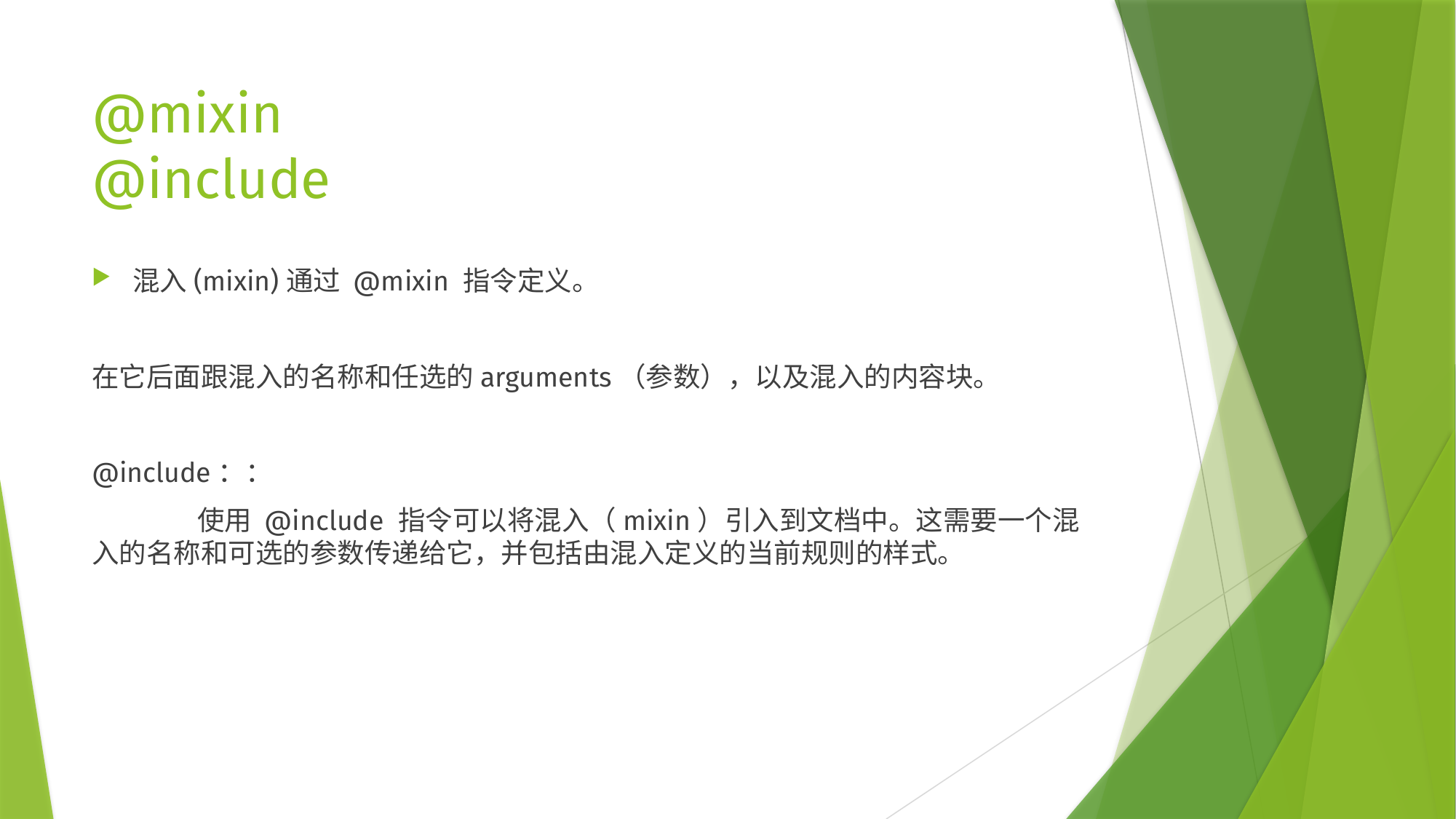

# @mixin @include
混入(mixin)通过 @mixin 指令定义。

在它后面跟混入的名称和任选的arguments（参数），以及混入的内容块。

@include：：
                使用 @include 指令可以将混入（mixin）引入到文档中。这需要一个混入的名称和可选的参数传递给它，并包括由混入定义的当前规则的样式。